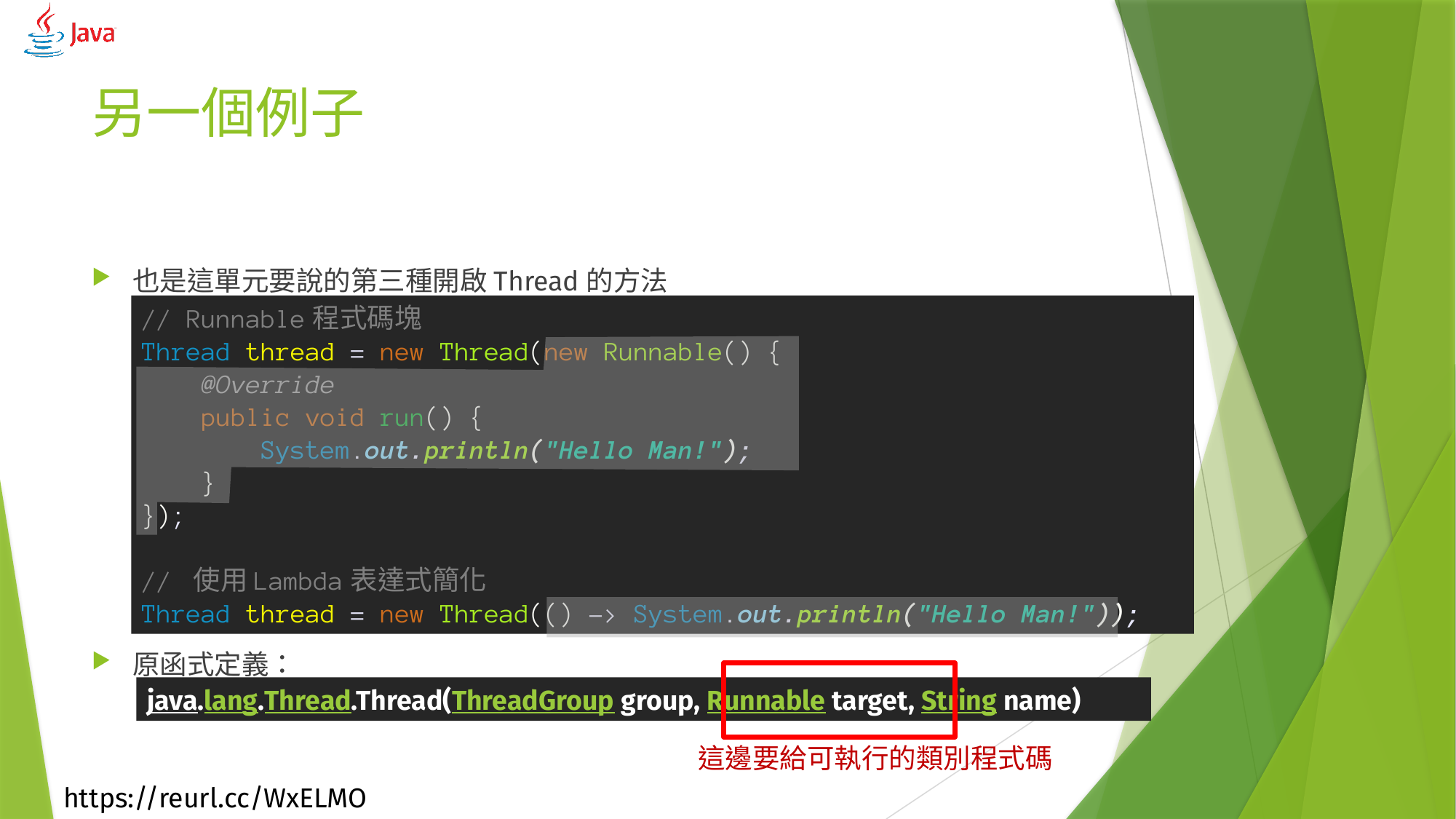

# 另一個例子
也是這單元要說的第三種開啟Thread的方法

原函式定義：
// Runnable程式碼塊
Thread thread = new Thread(new Runnable() {
    @Override
    public void run() {
        System.out.println("Hello Man!");
    }
});

// 使用Lambda表達式簡化
Thread thread = new Thread(() -> System.out.println("Hello Man!"));

java.lang.Thread.Thread(ThreadGroup group, Runnable target, String name)
這邊要給可執行的類別程式碼